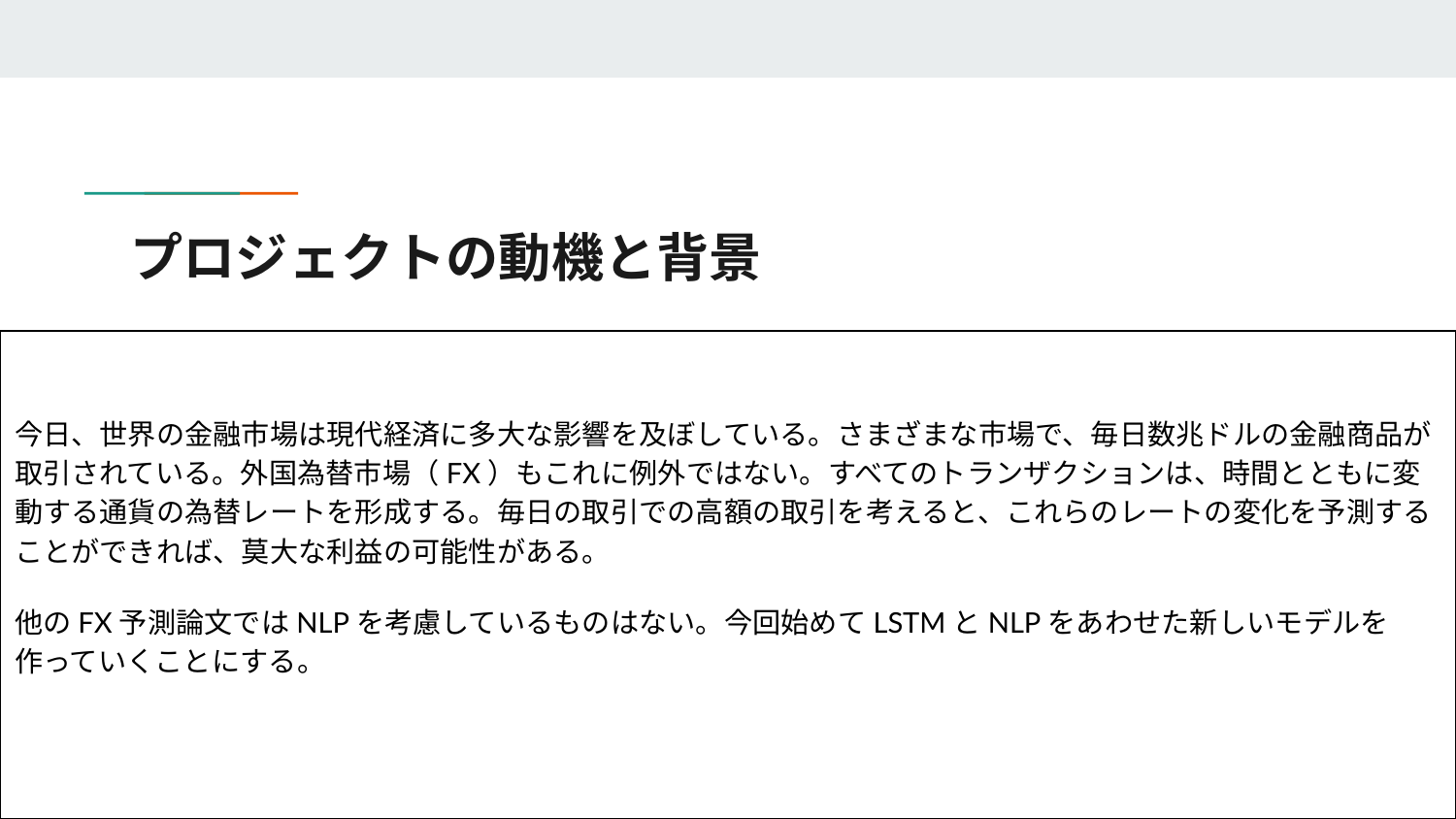

# プロジェクトの動機と背景

今日、世界の金融市場は現代経済に多大な影響を及ぼしている。さまざまな市場で、毎日数兆ドルの金融商品が取引されている。外国為替市場（FX）もこれに例外ではない。すべてのトランザクションは、時間とともに変動する通貨の為替レートを形成する。毎日の取引での高額の取引を考えると、これらのレートの変化を予測することができれば、莫大な利益の可能性がある。
他のFX予測論文ではNLPを考慮しているものはない。今回始めてLSTMとNLPをあわせた新しいモデルを作っていくことにする。